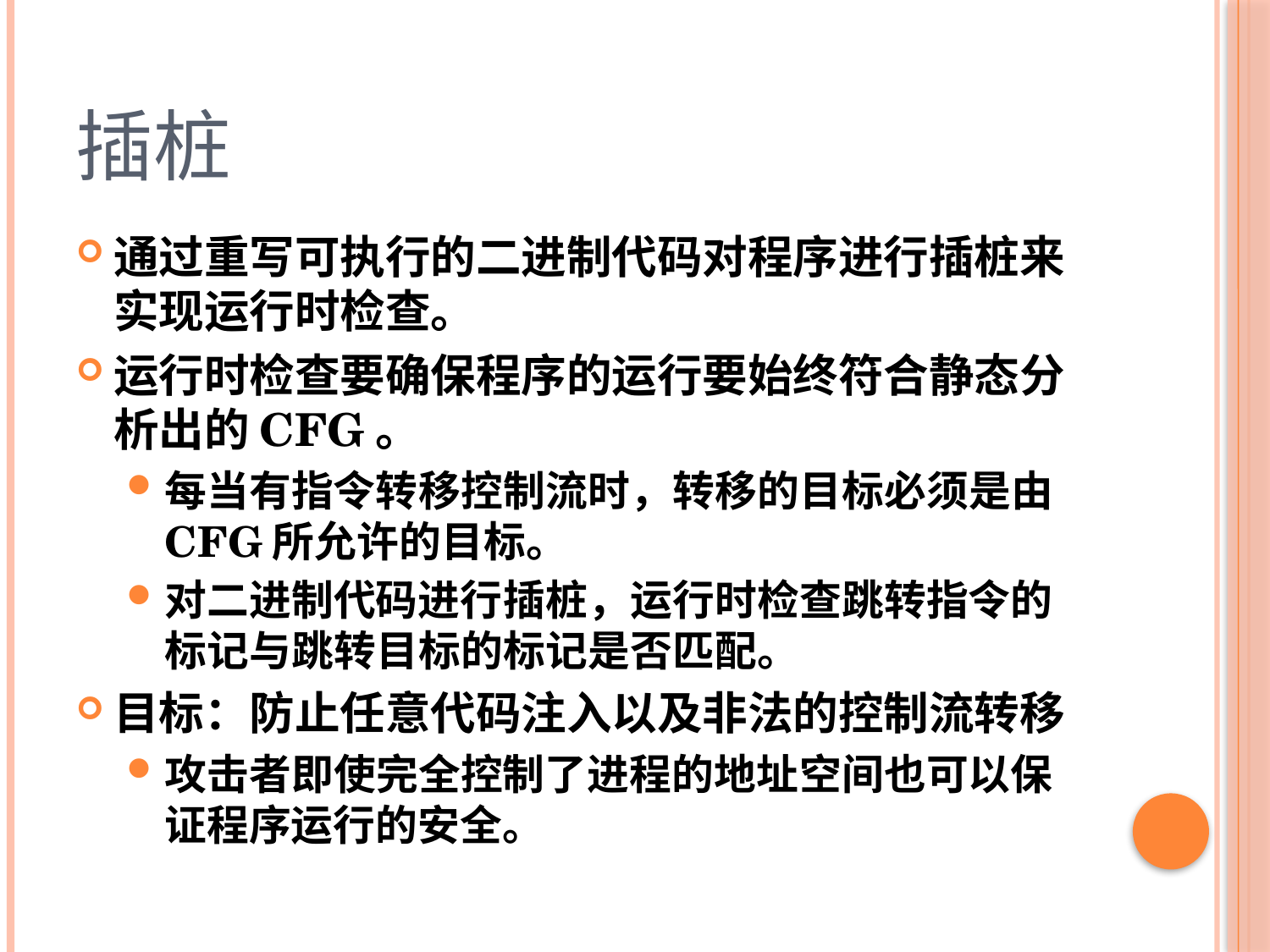

# 插桩
通过重写可执行的二进制代码对程序进行插桩来实现运行时检查。
运行时检查要确保程序的运行要始终符合静态分析出的CFG。
每当有指令转移控制流时，转移的目标必须是由CFG所允许的目标。
对二进制代码进行插桩，运行时检查跳转指令的标记与跳转目标的标记是否匹配。
目标：防止任意代码注入以及非法的控制流转移
攻击者即使完全控制了进程的地址空间也可以保证程序运行的安全。